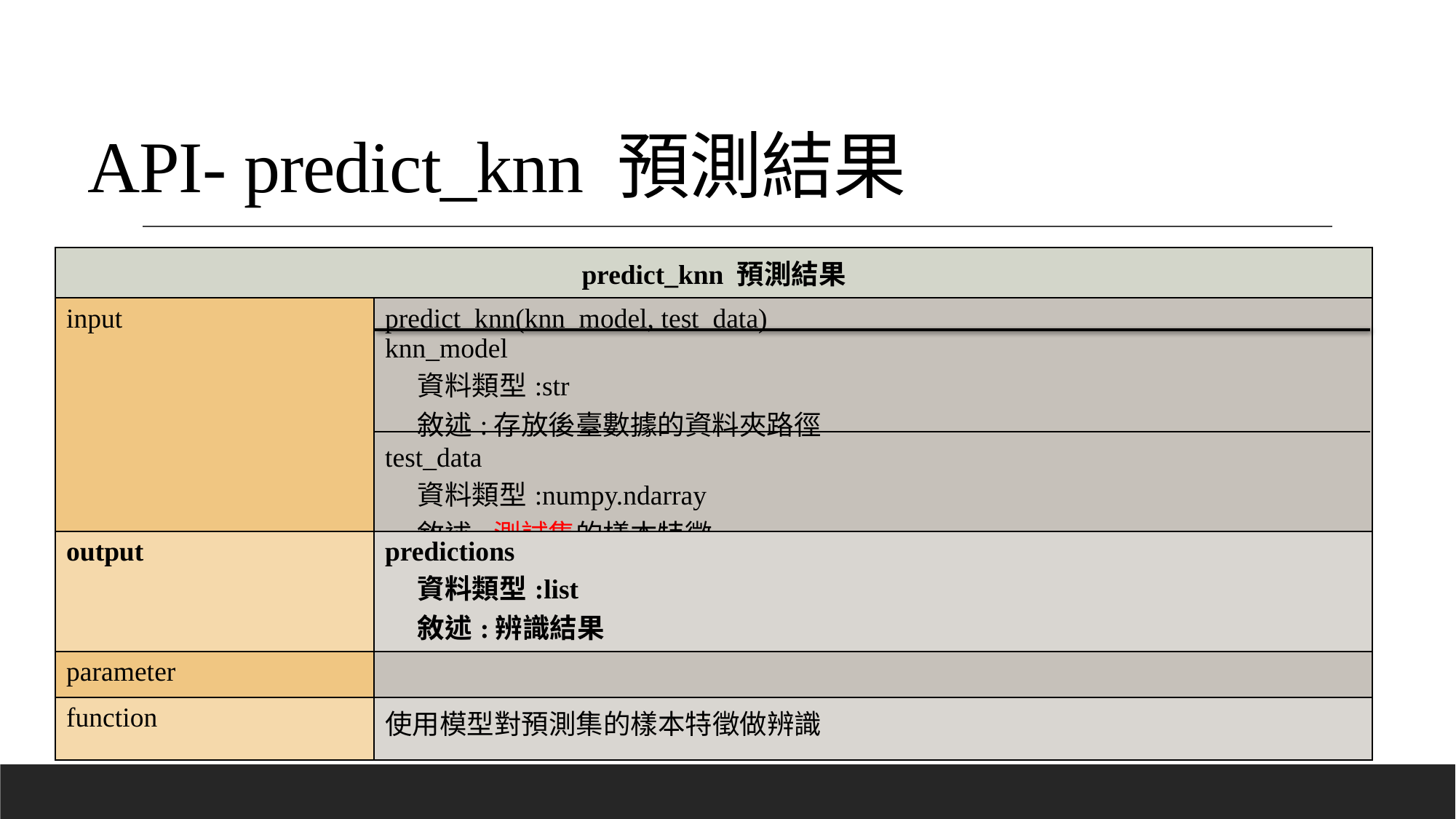

# API- predict_knn 預測結果
| predict\_knn 預測結果 |  |
| --- | --- |
| input | predict\_knn(knn\_model, test\_data) knn\_model 資料類型:str 敘述:存放後臺數據的資料夾路徑 test\_data 資料類型:numpy.ndarray 敘述:測試集的樣本特徵 |
| output | predictions 資料類型:list 敘述:辨識結果 |
| --- | --- |
| parameter |  |
| function | 使用模型對預測集的樣本特徵做辨識 |